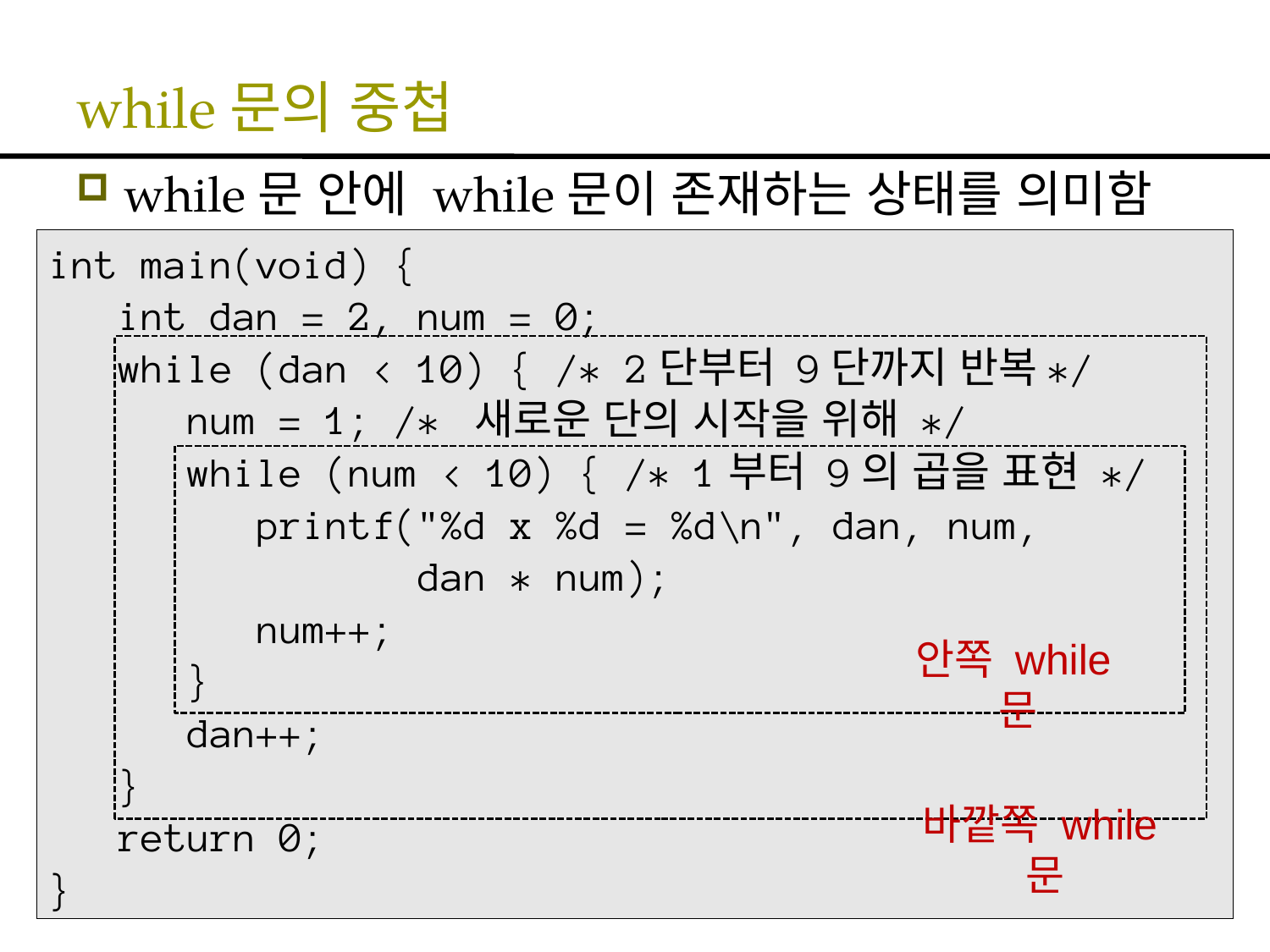

# while문의 중첩
while문 안에 while문이 존재하는 상태를 의미함
int main(void) {
   int dan = 2, num = 0;
   while (dan < 10) { /* 2단부터 9단까지 반복*/
      num = 1; /* 새로운 단의 시작을 위해 */
      while (num < 10) { /* 1부터 9의 곱을 표현 */
         printf("%d x %d = %d\n", dan, num,
                dan * num);
         num++;
      }
      dan++;
   }
   return 0;
}

안쪽 while문
바깥쪽 while문